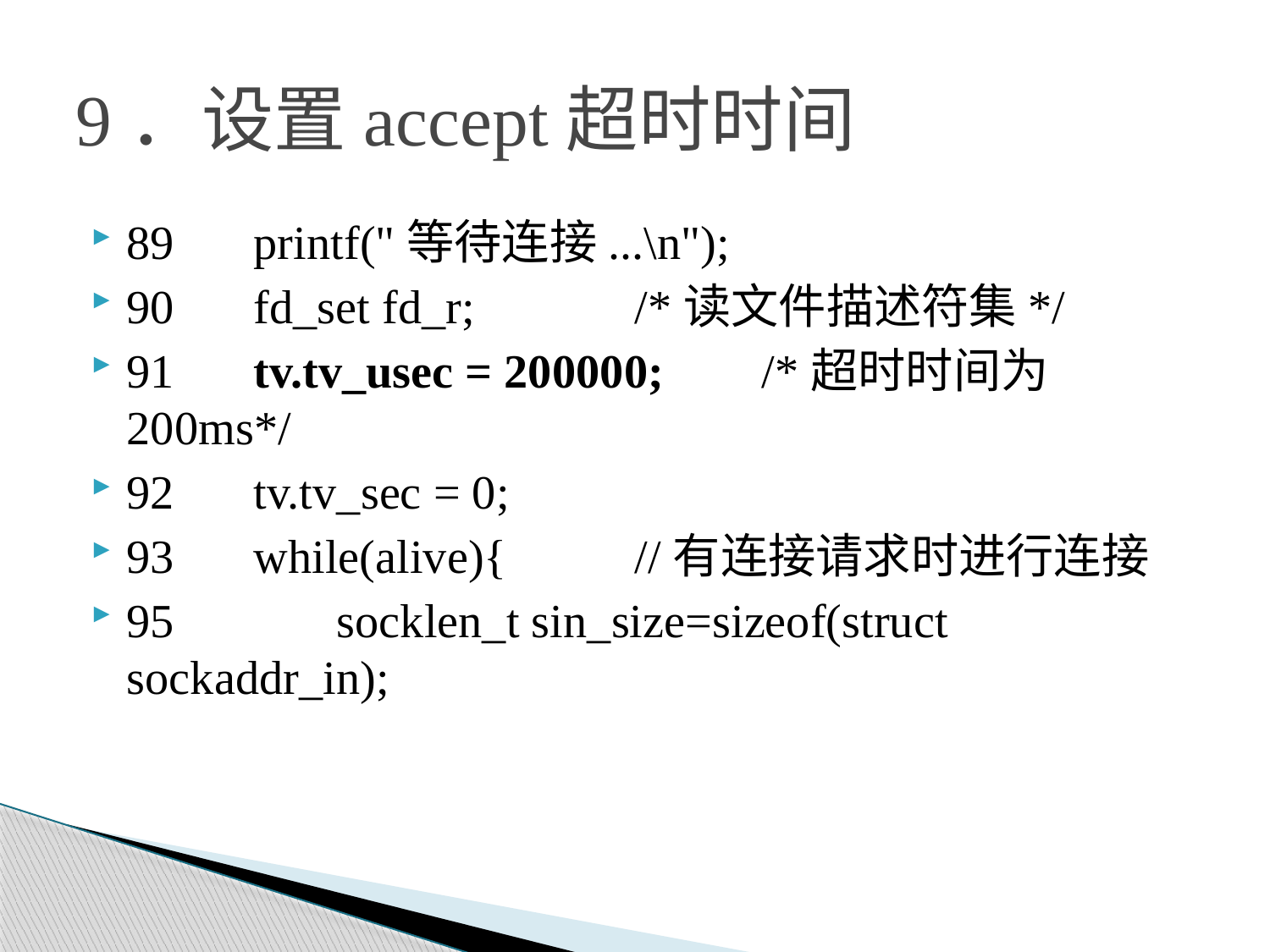

# 9．设置accept超时时间
89	printf("等待连接...\n");
90	fd_set fd_r;		/*读文件描述符集*/
91	tv.tv_usec = 200000;	/*超时时间为200ms*/
92	tv.tv_sec = 0;
93	while(alive){ 	//有连接请求时进行连接
95	       socklen_t sin_size=sizeof(struct sockaddr_in);